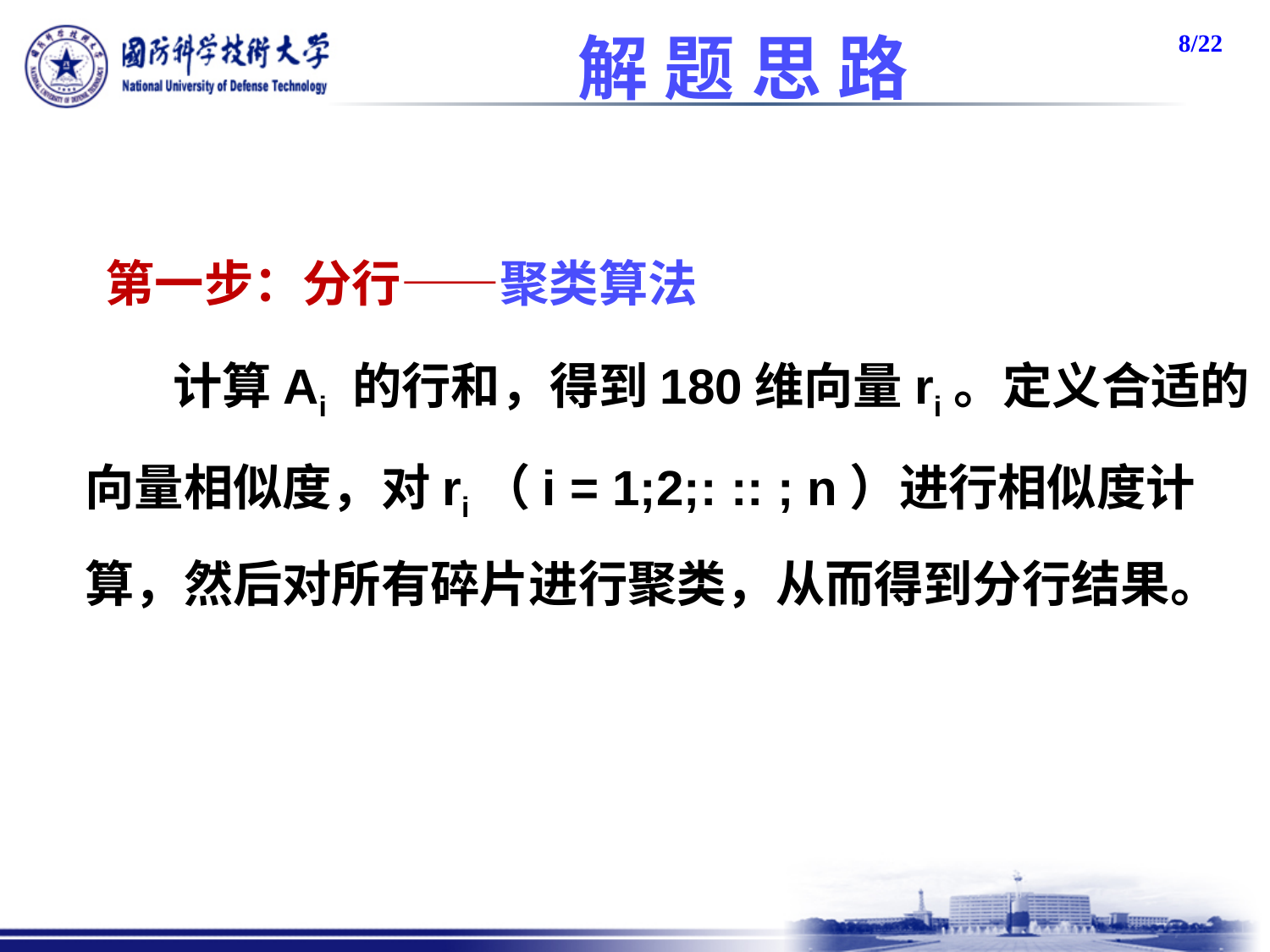

# 解 题 思 路
     第一步：分行——聚类算法
           计算Ai 的行和，得到180维向量ri。定义合适的向量相似度，对ri（i = 1;2;: :: ; n）进行相似度计算，然后对所有碎片进行聚类，从而得到分行结果。